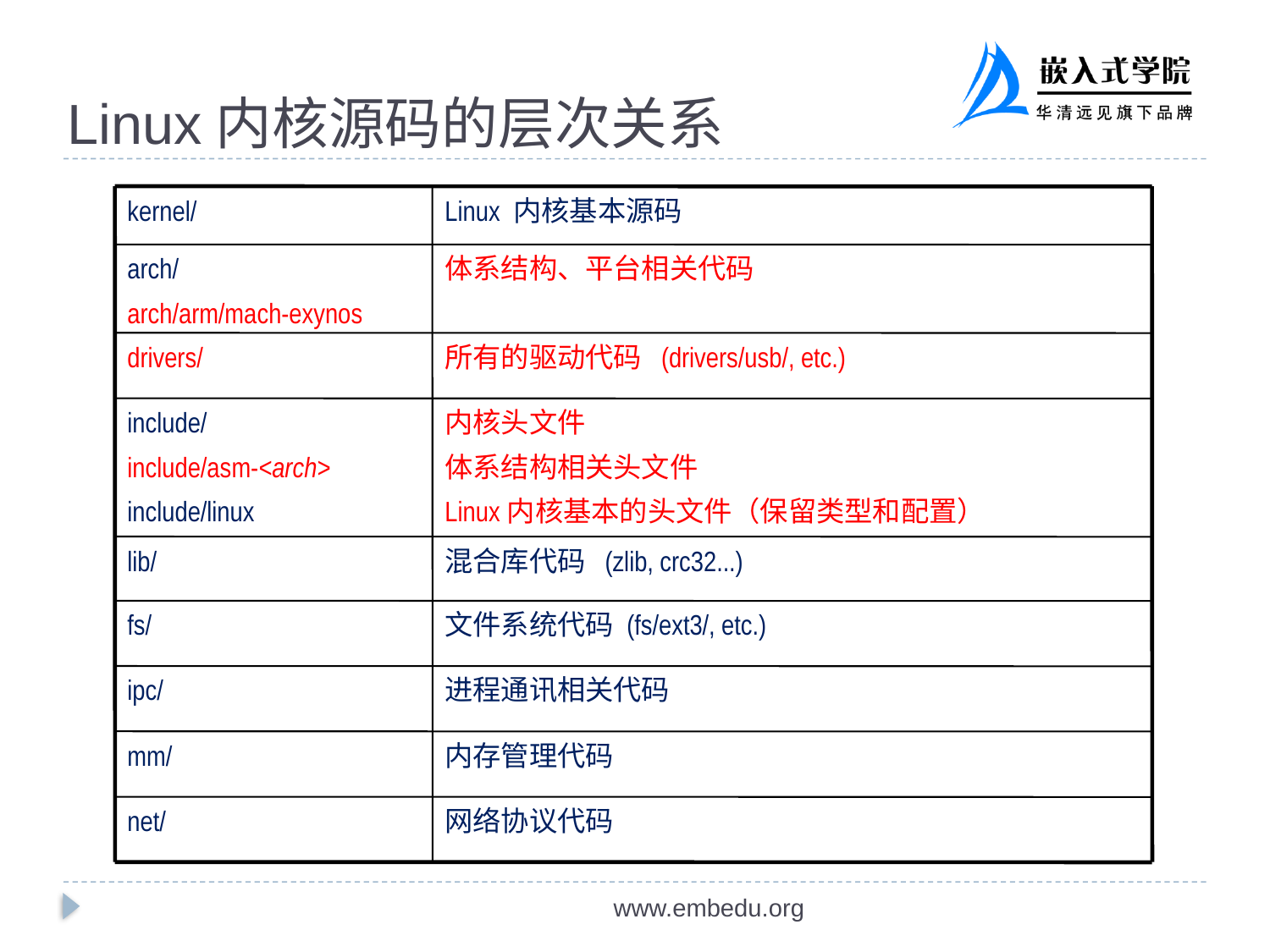

# Linux内核源码的层次关系
kernel/

Linux 内核基本源码

arch/
arch/arm/mach-exynos

体系结构、平台相关代码
drivers/

所有的驱动代码  (drivers/usb/, etc.)‏
include/
include/asm-<arch>
include/linux

内核头文件
体系结构相关头文件
Linux内核基本的头文件（保留类型和配置）
lib/

混合库代码  (zlib, crc32...)‏
fs/

文件系统代码 (fs/ext3/, etc.)‏
ipc/

进程通讯相关代码
mm/

内存管理代码
net/

网络协议代码

www.embedu.org